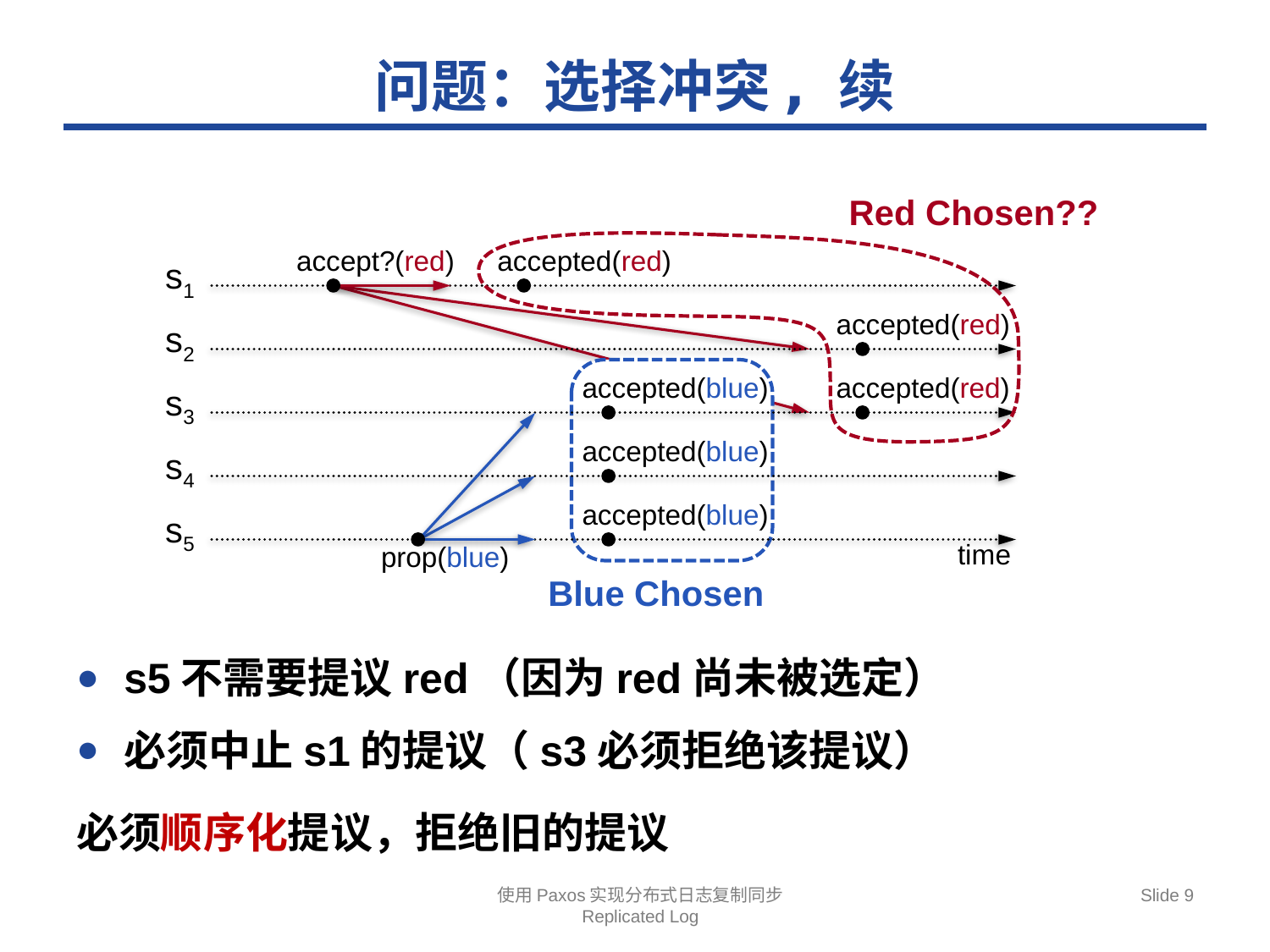

# 问题：选择冲突, 续
Red Chosen??

accept?(red)
accepted(red)
s1

accepted(red)
s2

accepted(blue)
accepted(red)
s3

accepted(blue)
s4

accepted(blue)
s5

time
prop(blue)
Blue Chosen
s5不需要提议red（因为red尚未被选定）
必须中止s1的提议（s3必须拒绝该提议）
必须顺序化提议，拒绝旧的提议

使用Paxos实现分布式日志复制同步
Replicated Log
Slide 9